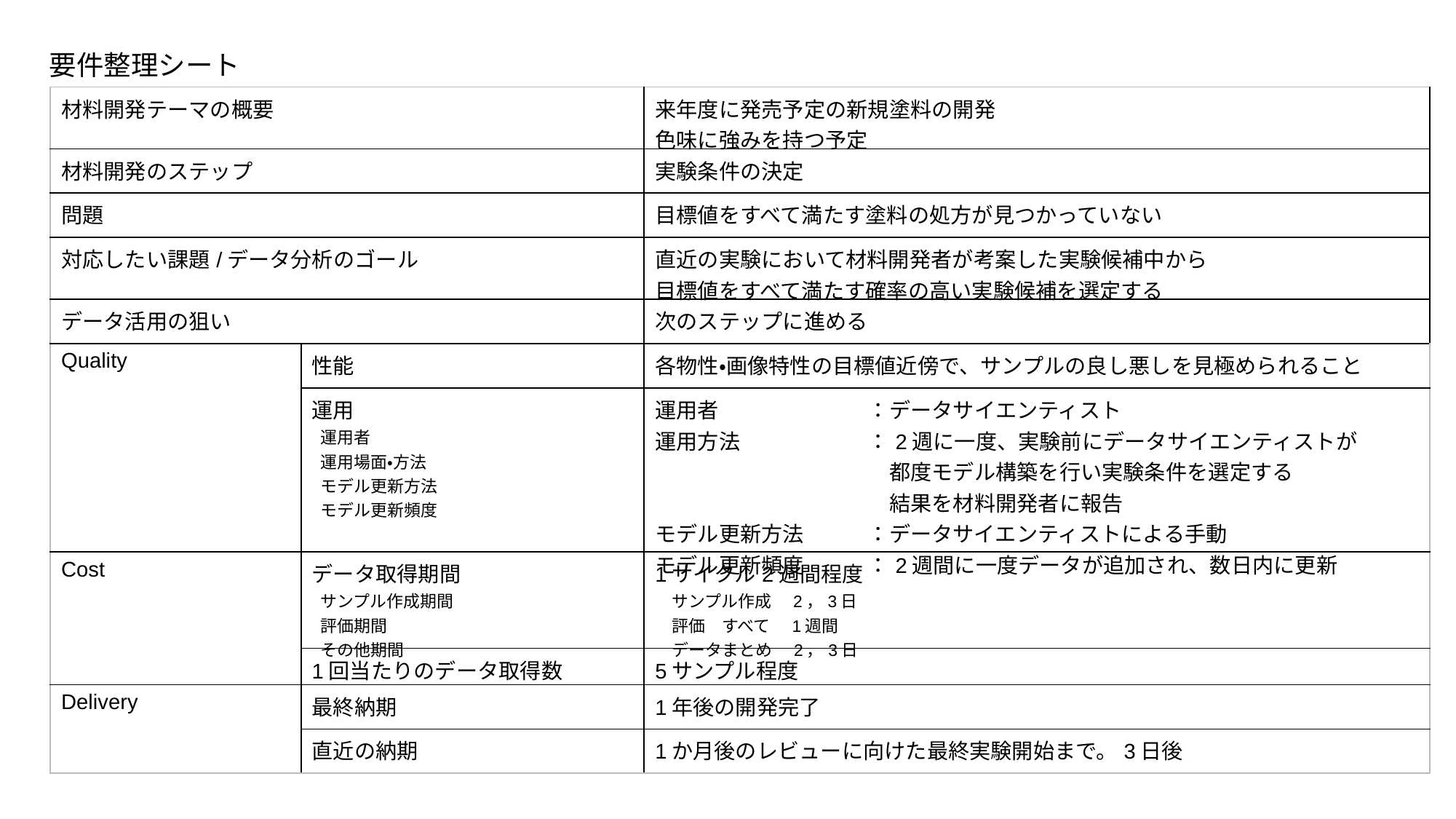

要件整理シート
| 材料開発テーマの概要 |  | 来年度に発売予定の新規塗料の開発 色味に強みを持つ予定 |
| --- | --- | --- |
| 材料開発のステップ |  | 実験条件の決定 |
| 問題 |  | 目標値をすべて満たす塗料の処方が見つかっていない |
| 対応したい課題/データ分析のゴール |  | 直近の実験において材料開発者が考案した実験候補中から 目標値をすべて満たす確率の高い実験候補を選定する |
| データ活用の狙い |  | 次のステップに進める |
| Quality | 性能 | 各物性・画像特性の目標値近傍で、サンプルの良し悪しを見極められること |
|  | 運用 運用者 運用場面・方法 モデル更新方法 モデル更新頻度 | 運用者　　　　　　　：データサイエンティスト 運用方法　　　　　　：2週に一度、実験前にデータサイエンティストが 　　　　　　　　　　　都度モデル構築を行い実験条件を選定する 　　　　　　　　　　　結果を材料開発者に報告 モデル更新方法　　　：データサイエンティストによる手動 モデル更新頻度　　　：2週間に一度データが追加され、数日内に更新 |
| Cost | データ取得期間 サンプル作成期間 評価期間 その他期間 | 1サイクル2週間程度 　サンプル作成　2，3日 　評価　すべて　1週間 　データまとめ　2，3日 |
|  | 1回当たりのデータ取得数 | 5サンプル程度 |
| Delivery | 最終納期 | 1年後の開発完了 |
|  | 直近の納期 | 1か月後のレビューに向けた最終実験開始まで。3日後 |